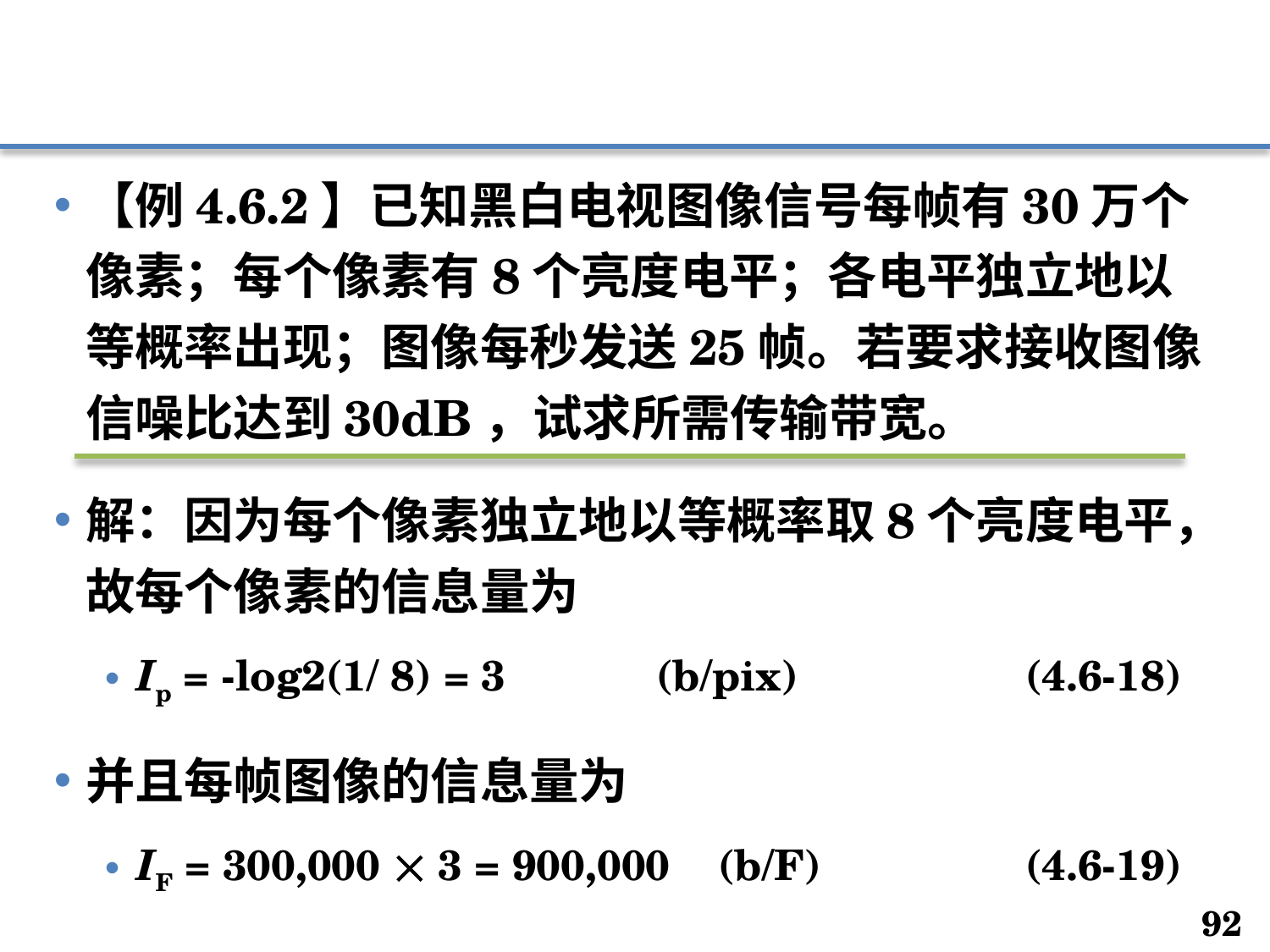

#
【例4.6.2】已知黑白电视图像信号每帧有30万个像素；每个像素有8个亮度电平；各电平独立地以等概率出现；图像每秒发送25帧。若要求接收图像信噪比达到30dB，试求所需传输带宽。
解：因为每个像素独立地以等概率取8个亮度电平，故每个像素的信息量为
Ip = -log2(1/ 8) = 3 	 (b/pix)		(4.6-18)
并且每帧图像的信息量为
IF = 300,000 × 3 = 900,000    (b/F)		(4.6-19)
92